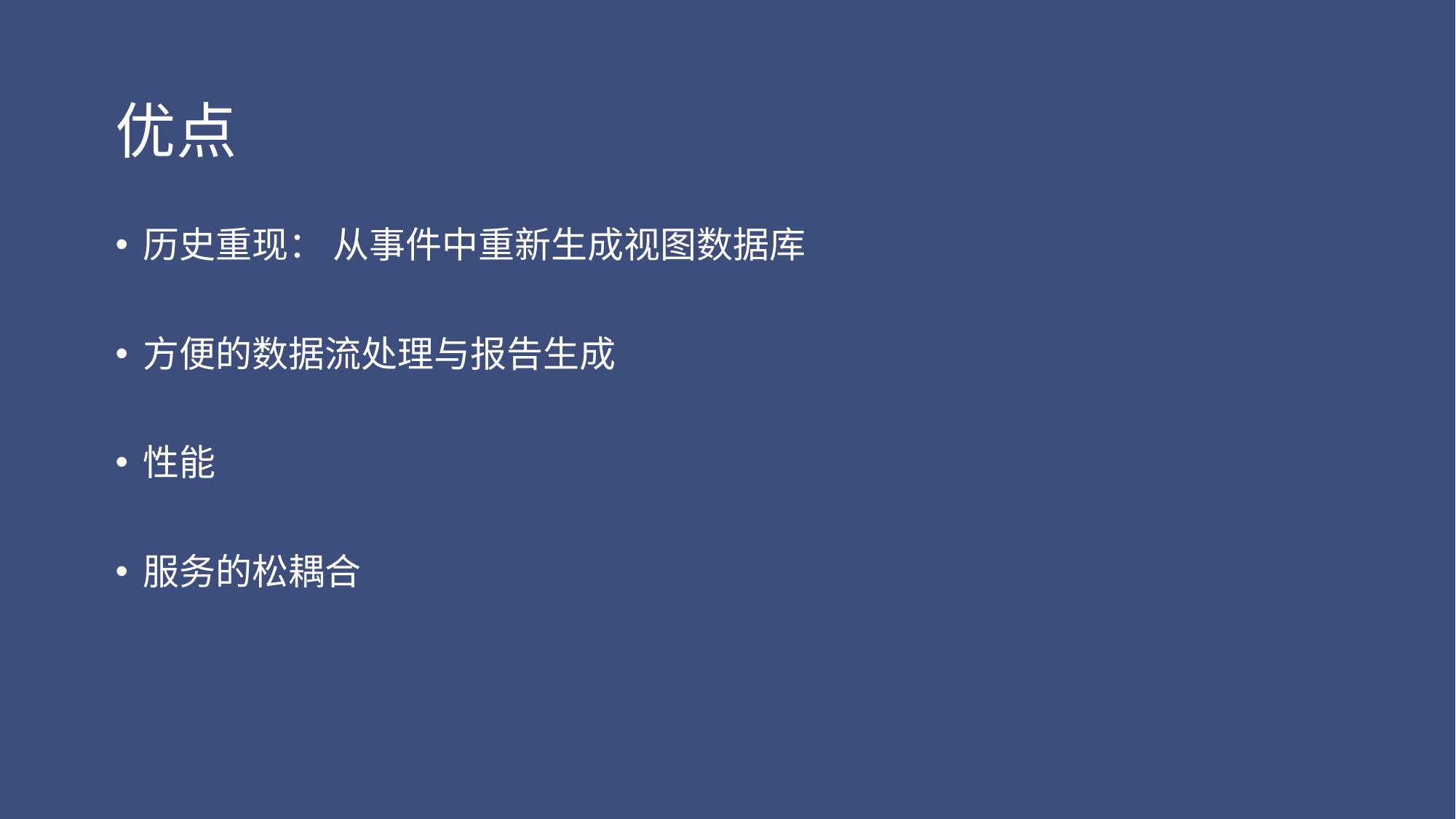

# 优点
历史重现： 从事件中重新生成视图数据库

方便的数据流处理与报告生成

性能

服务的松耦合